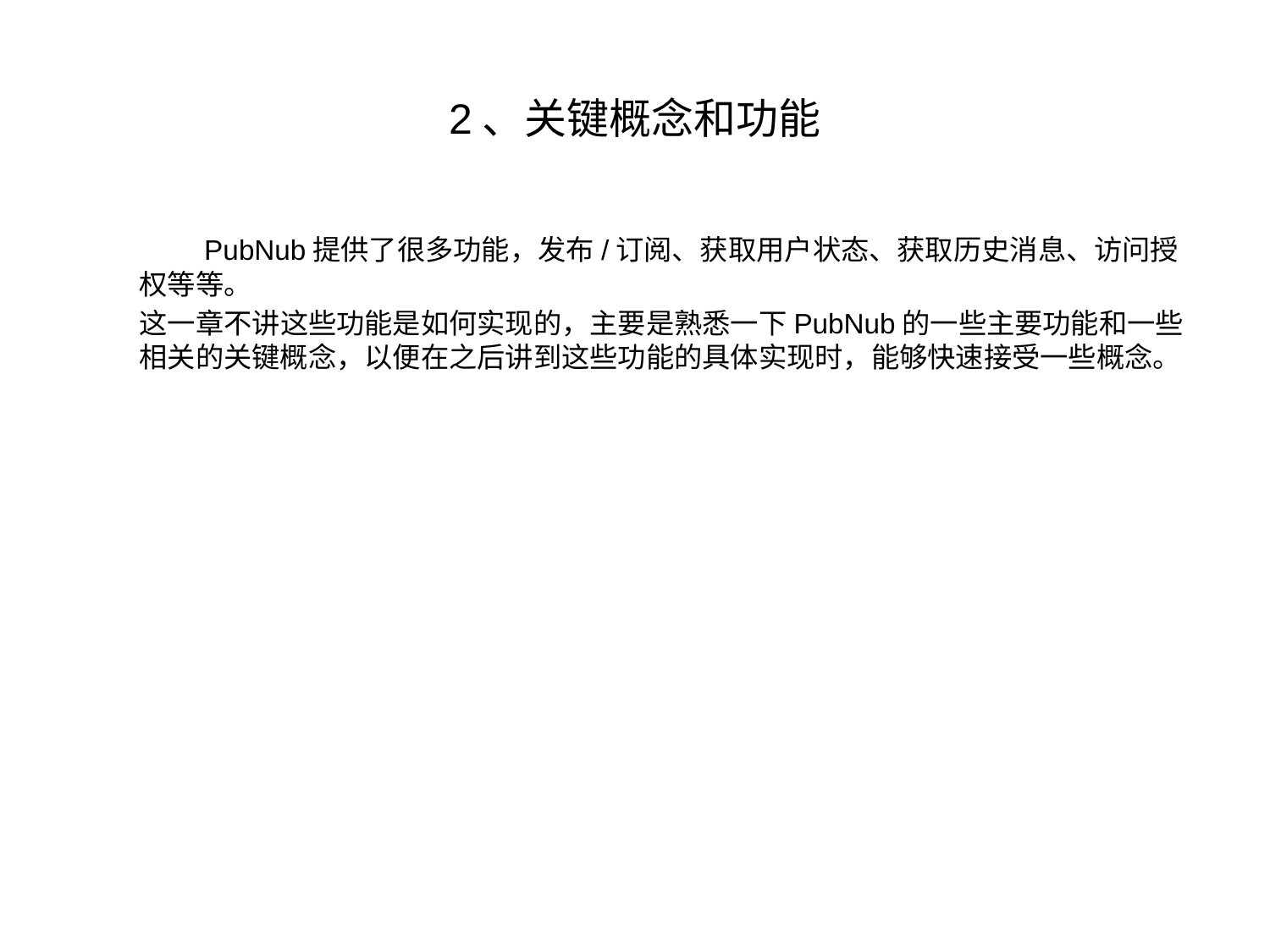

# 2、关键概念和功能
        PubNub提供了很多功能，发布/订阅、获取用户状态、获取历史消息、访问授权等等。
这一章不讲这些功能是如何实现的，主要是熟悉一下PubNub的一些主要功能和一些相关的关键概念，以便在之后讲到这些功能的具体实现时，能够快速接受一些概念。